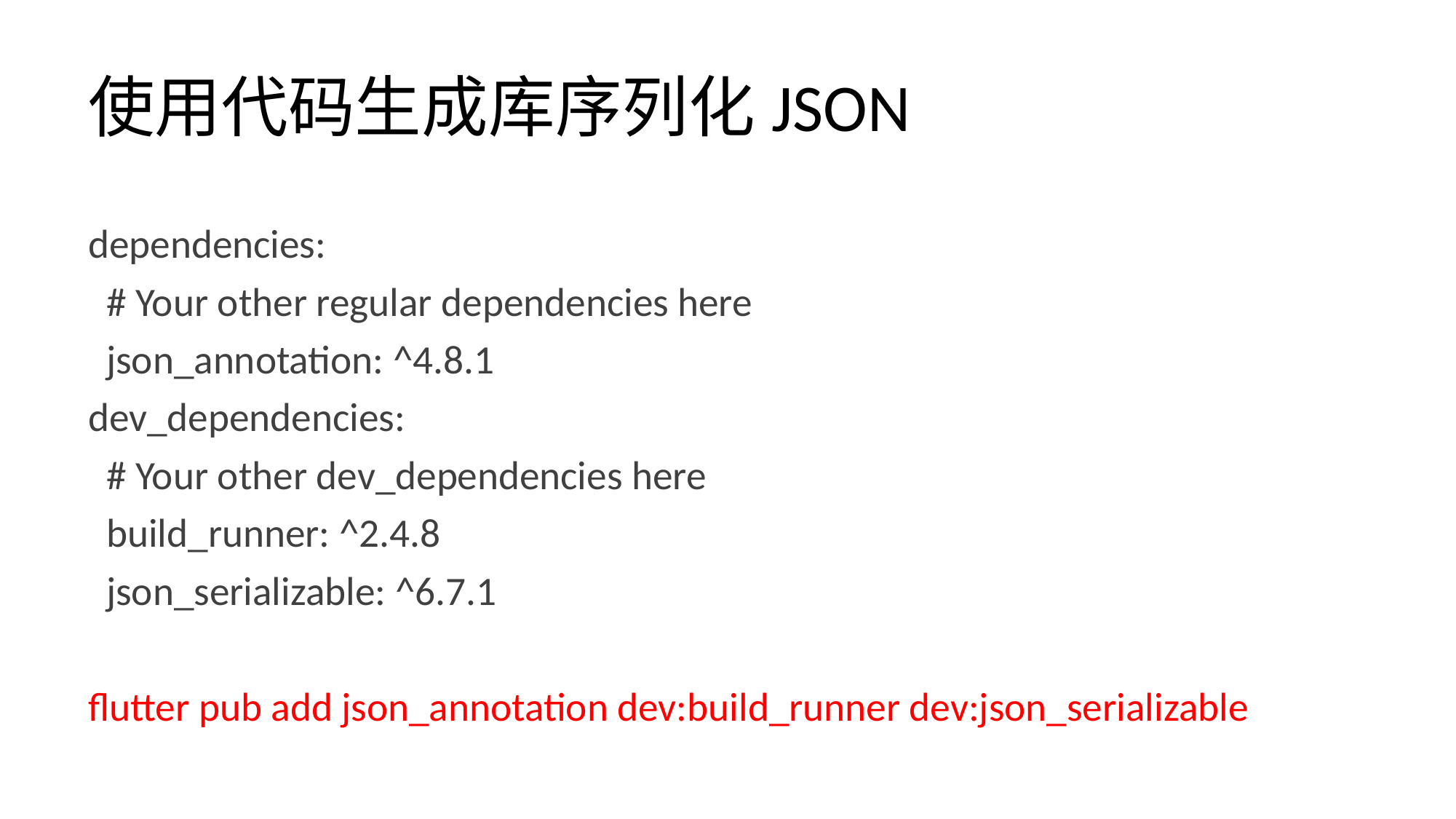

# 使用代码生成库序列化JSON
dependencies:
  # Your other regular dependencies here
  json_annotation: ^4.8.1
dev_dependencies:
  # Your other dev_dependencies here
  build_runner: ^2.4.8
  json_serializable: ^6.7.1

flutter pub add json_annotation dev:build_runner dev:json_serializable